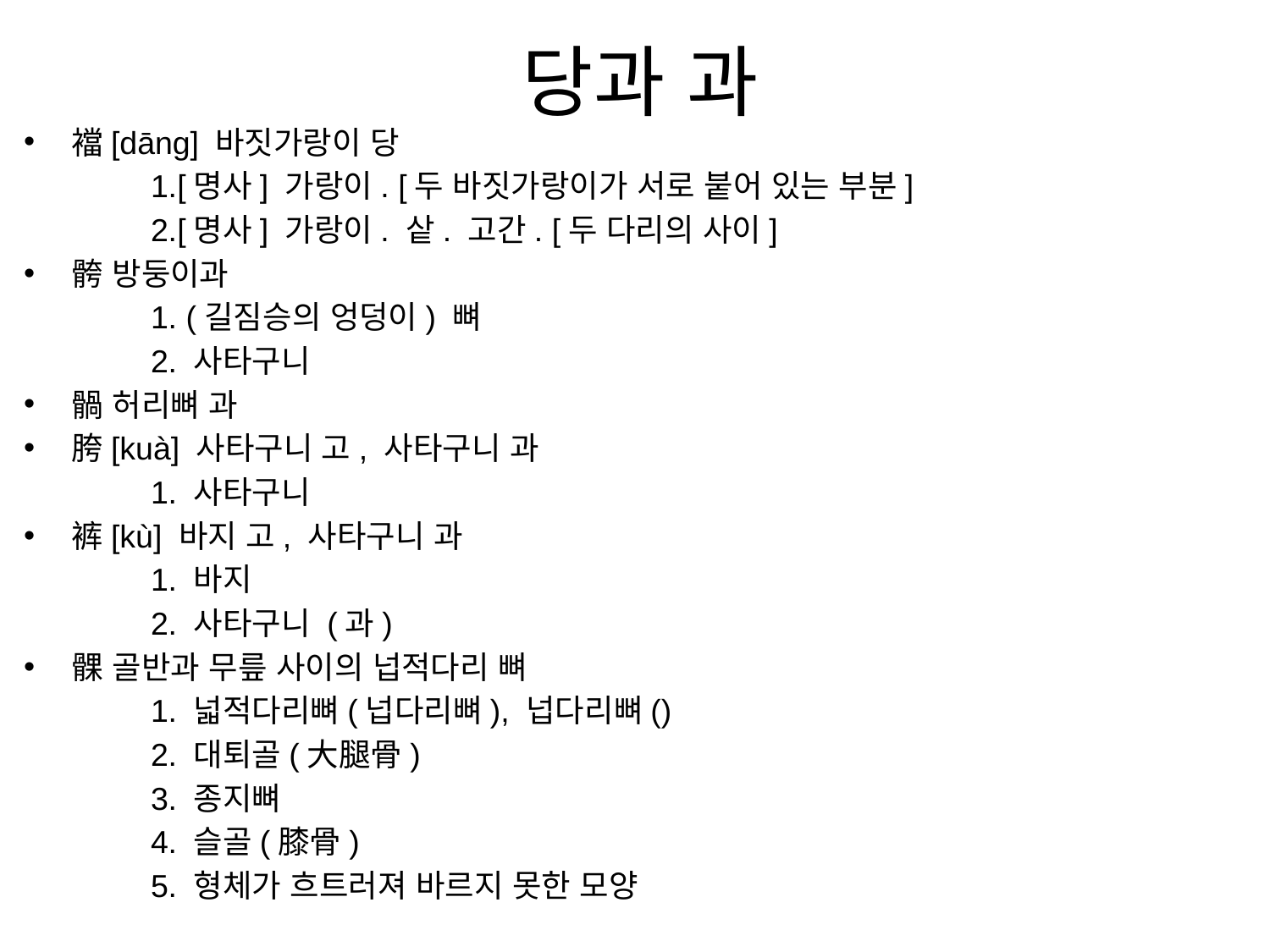

# 당과 과
襠[dāng] 바짓가랑이 당
	1.[명사] 가랑이. [두 바짓가랑이가 서로 붙어 있는 부분]
	2.[명사] 가랑이. 샅. 고간. [두 다리의 사이]
骻 방둥이과
	1. (길짐승의 엉덩이) 뼈
	2. 사타구니
䯞 허리뼈 과
胯[kuà] 사타구니 고, 사타구니 과
	1. 사타구니
裤[kù] 바지 고, 사타구니 과
	1. 바지
	2. 사타구니 (과)
髁 골반과 무릎 사이의 넙적다리 뼈
	1. 넓적다리뼈(넙다리뼈), 넙다리뼈()
	2. 대퇴골(大腿骨)
	3. 종지뼈
	4. 슬골(膝骨)
	5. 형체가 흐트러져 바르지 못한 모양